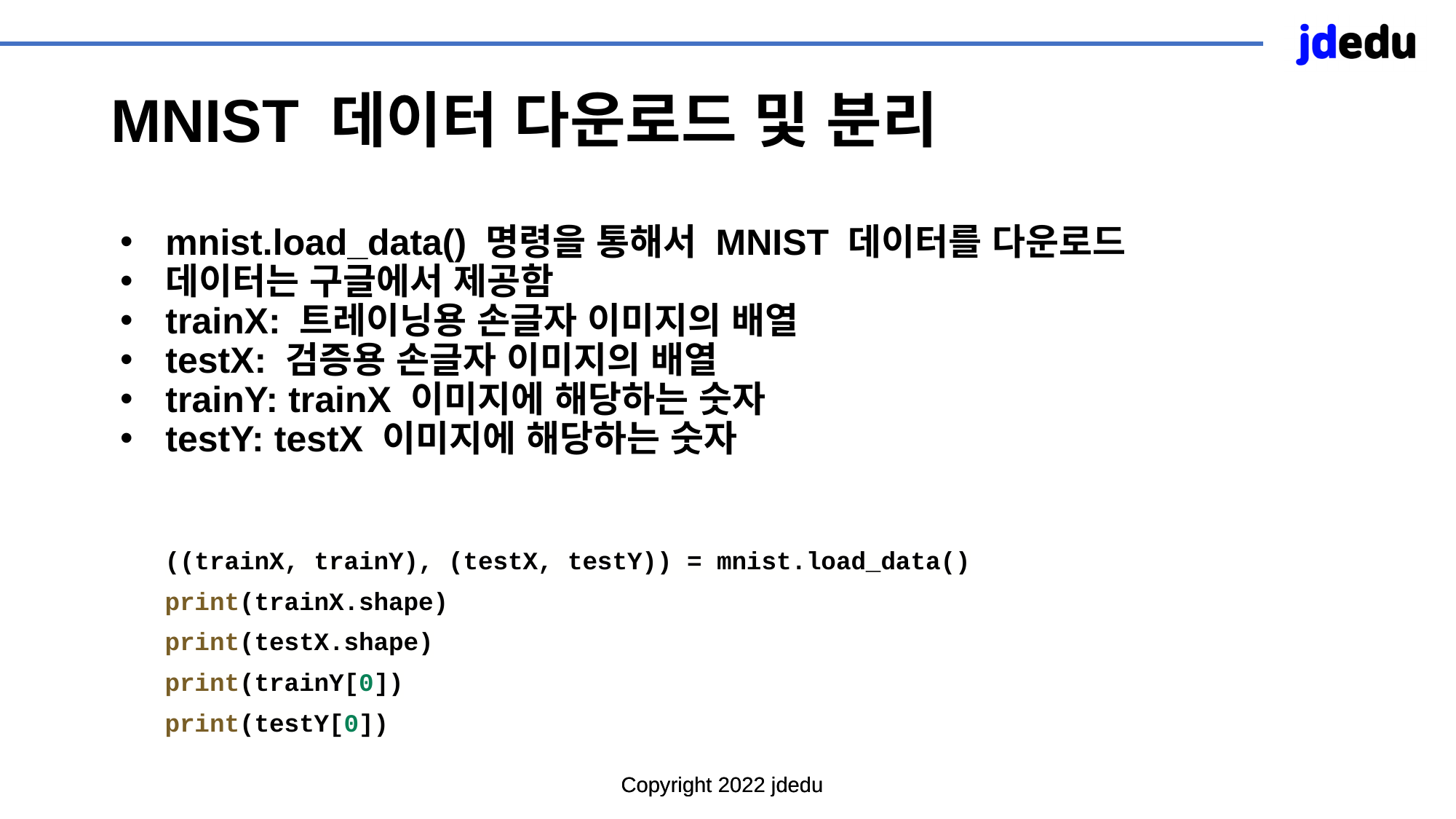

# MNIST 데이터 다운로드 및 분리
mnist.load_data() 명령을 통해서 MNIST 데이터를 다운로드
데이터는 구글에서 제공함
trainX: 트레이닝용 손글자 이미지의 배열
testX: 검증용 손글자 이미지의 배열
trainY: trainX 이미지에 해당하는 숫자
testY: testX 이미지에 해당하는 숫자
((trainX, trainY), (testX, testY)) = mnist.load_data()
print(trainX.shape)
print(testX.shape)
print(trainY[0])
print(testY[0])